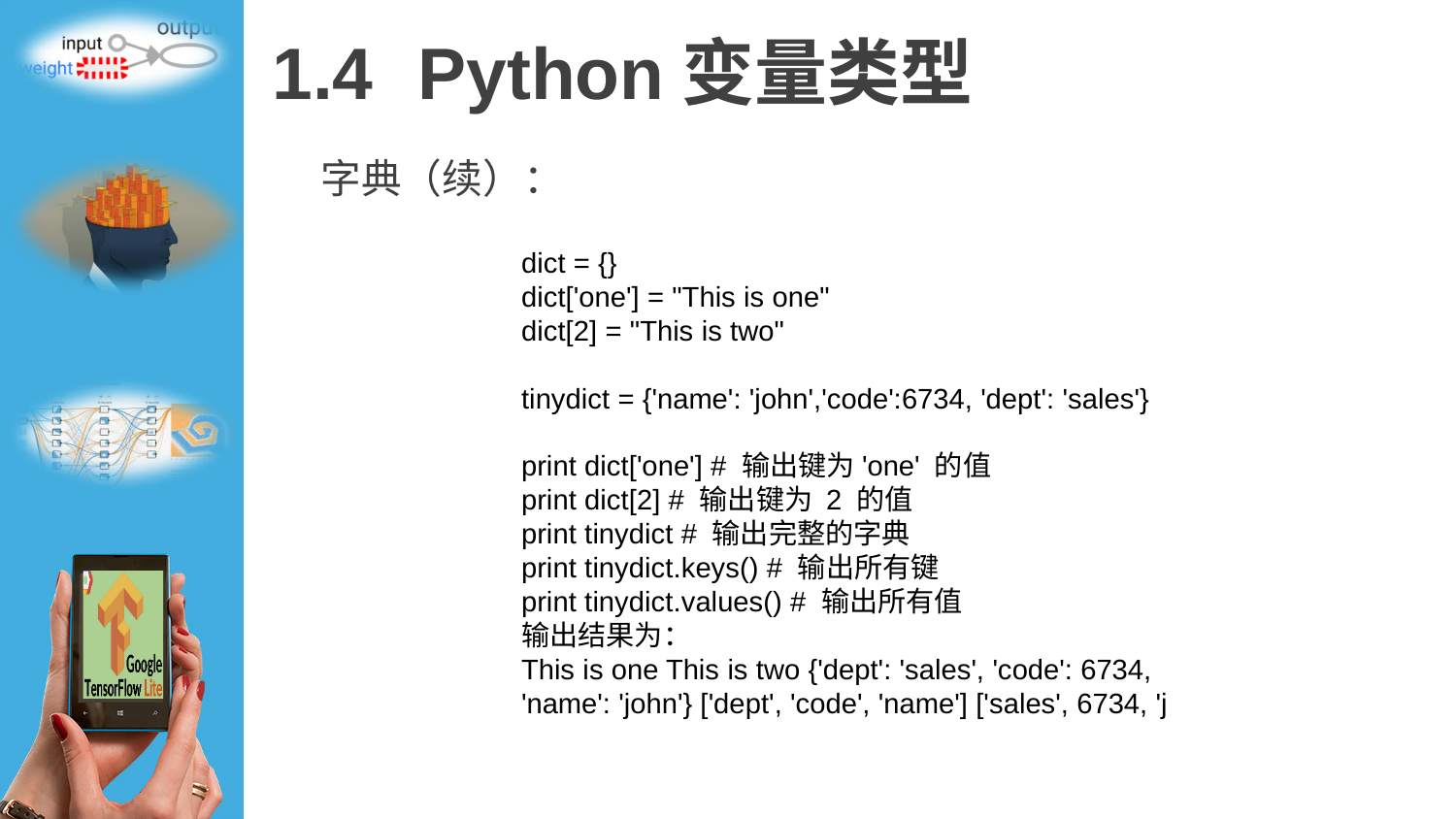

# 1.4 	Python变量类型
字典（续）：
dict = {}
dict['one'] = "This is one"
dict[2] = "This is two"

tinydict = {'name': 'john','code':6734, 'dept': 'sales'}

print dict['one'] # 输出键为'one' 的值
print dict[2] # 输出键为 2 的值
print tinydict # 输出完整的字典
print tinydict.keys() # 输出所有键
print tinydict.values() # 输出所有值
输出结果为：
This is one This is two {'dept': 'sales', 'code': 6734, 'name': 'john'} ['dept', 'code', 'name'] ['sales', 6734, 'j